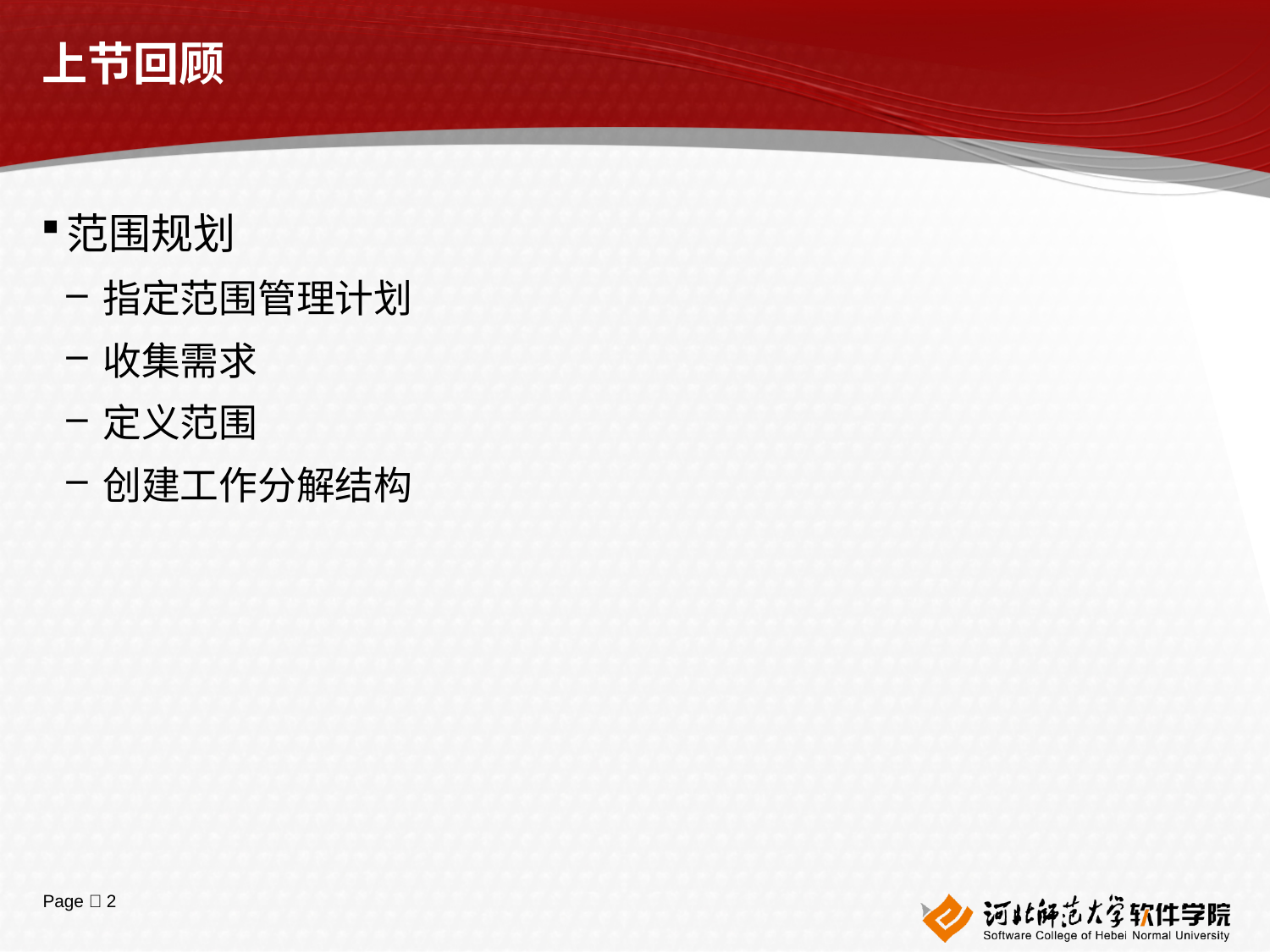

# 上节回顾
范围规划
指定范围管理计划
收集需求
定义范围
创建工作分解结构